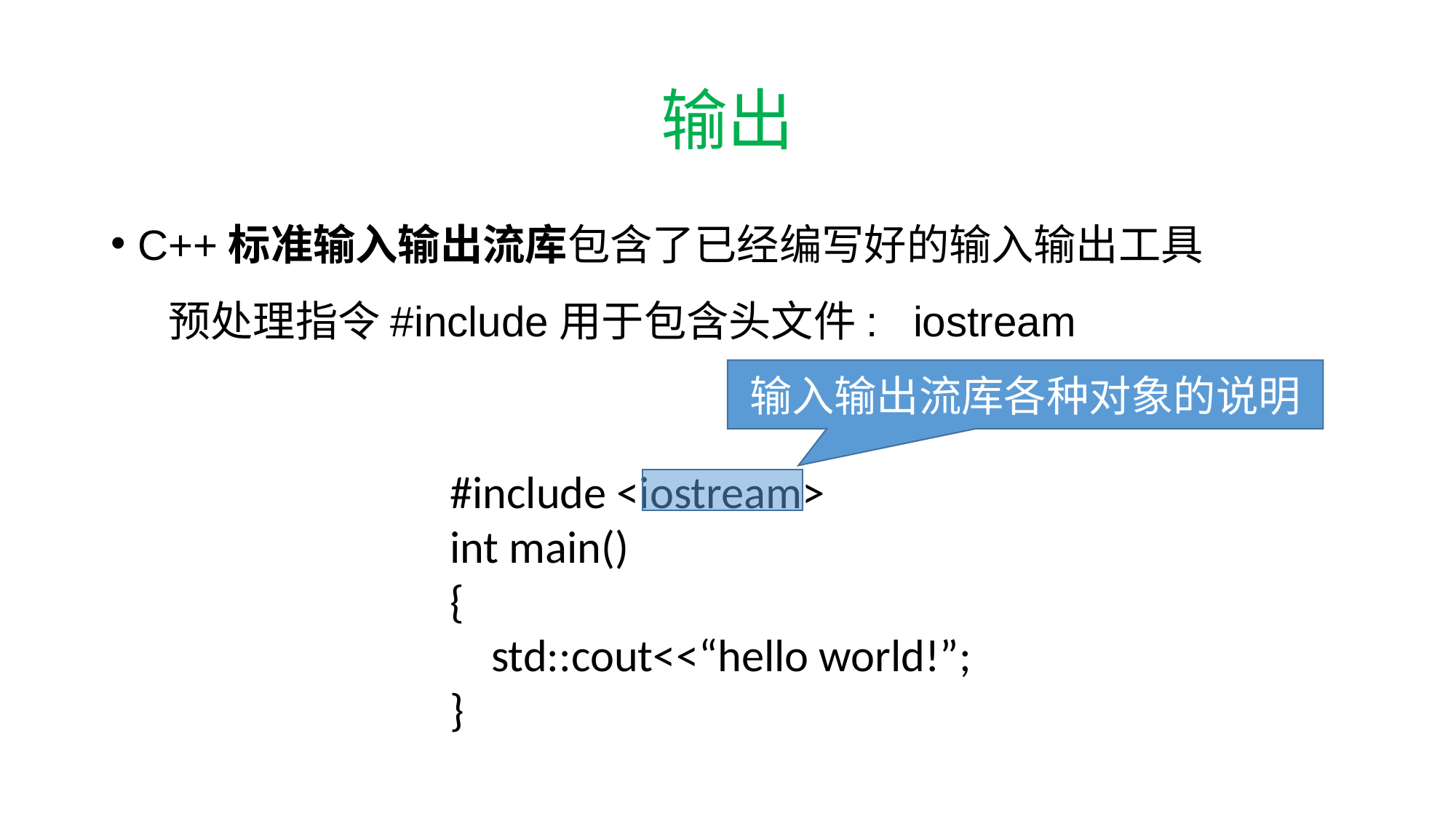

# 输出
C++标准输入输出流库包含了已经编写好的输入输出工具
     预处理指令#include用于包含头文件:   iostream

输入输出流库各种对象的说明
#include <iostream>
int main()
{
    std::cout<<“hello world!”;
}